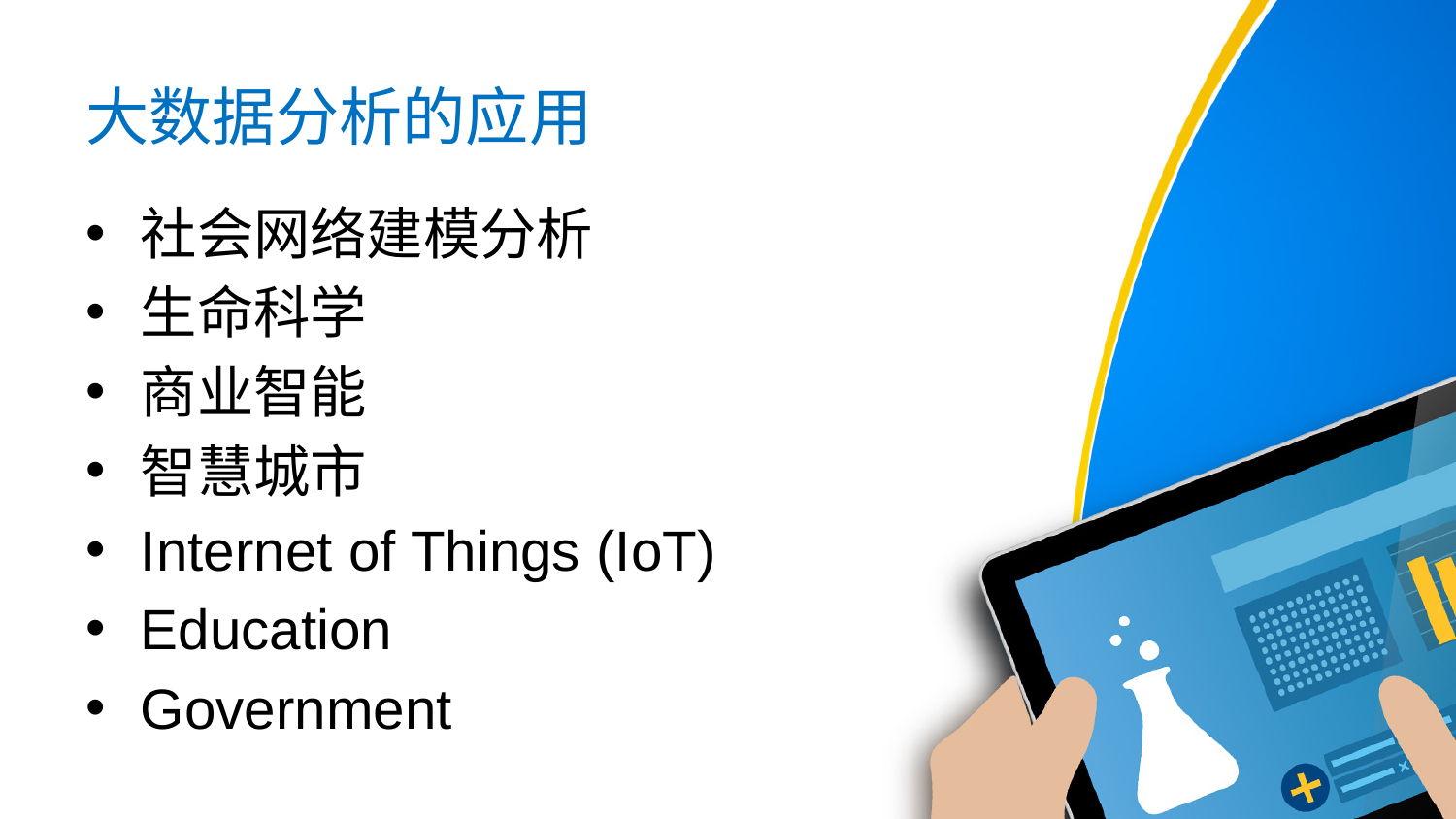

# 大数据分析的应用
社会网络建模分析
生命科学
商业智能
智慧城市
Internet of Things (IoT)
Education
Government